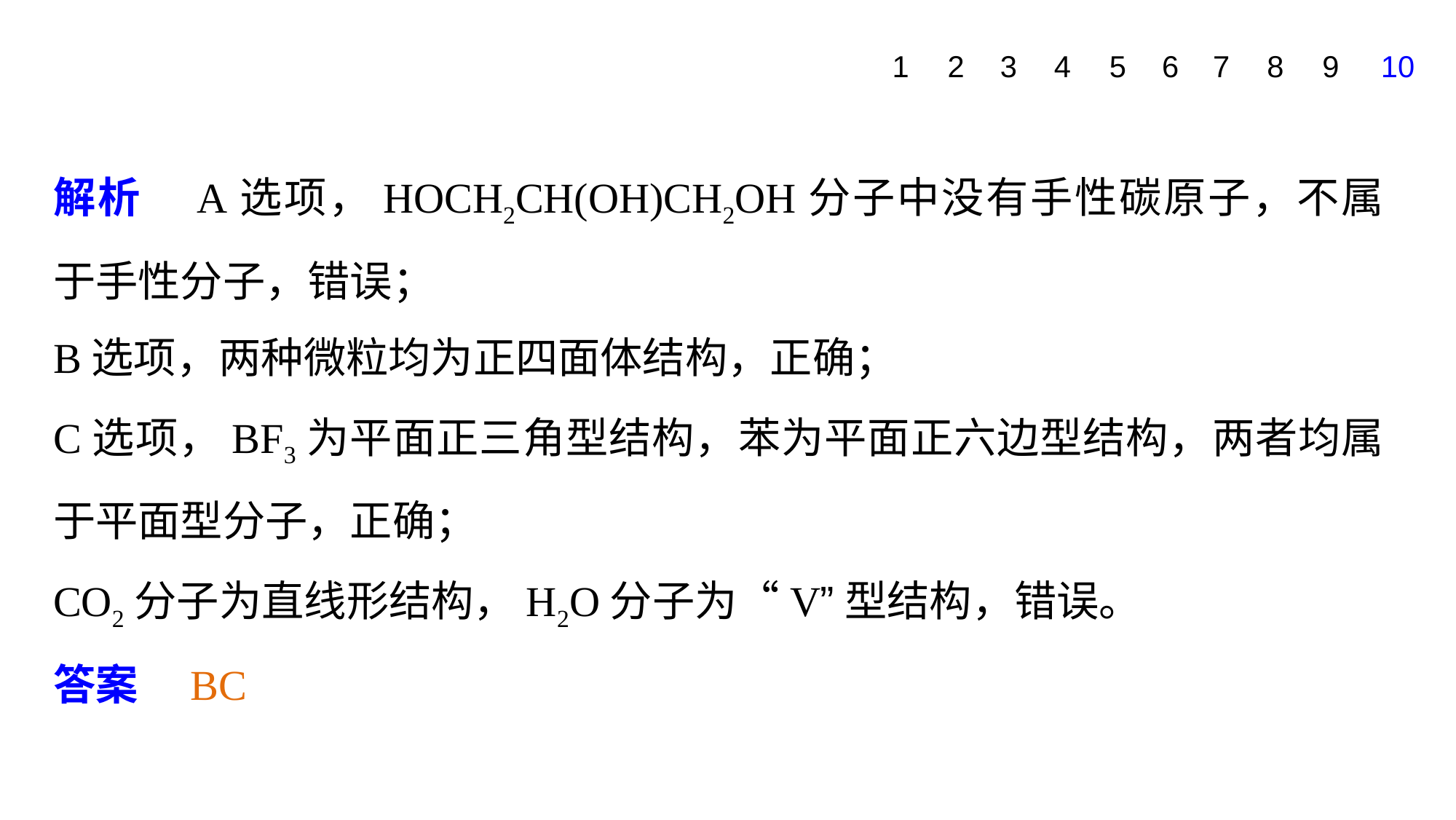

1
2
3
4
5
6
7
8
9
10
解析　A选项，HOCH2CH(OH)CH2OH分子中没有手性碳原子，不属于手性分子，错误；
B选项，两种微粒均为正四面体结构，正确；
C选项，BF3为平面正三角型结构，苯为平面正六边型结构，两者均属于平面型分子，正确；
CO2分子为直线形结构，H2O分子为“V”型结构，错误。
答案　BC